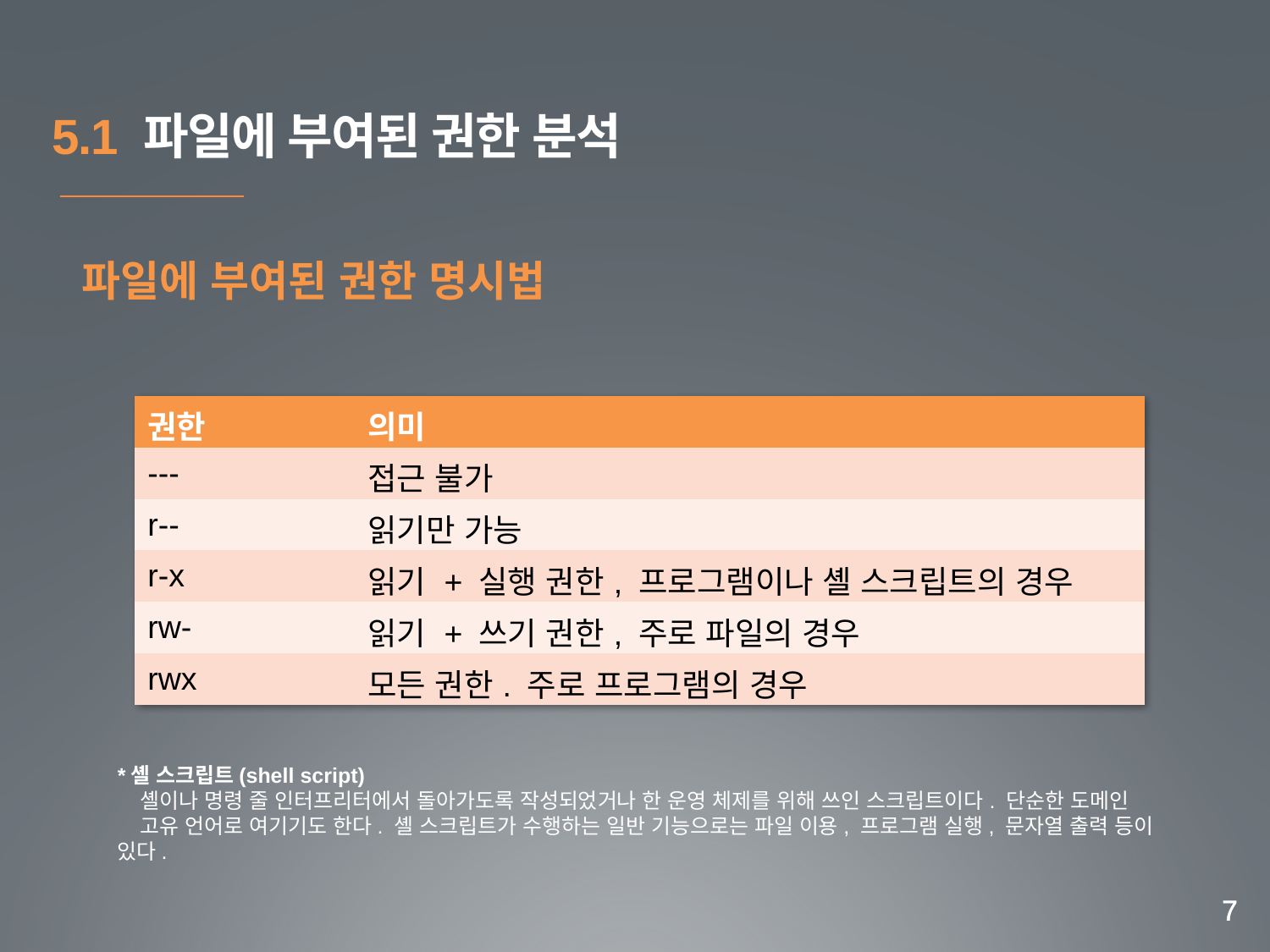

5.1 파일에 부여된 권한 분석
파일에 부여된 권한 명시법
| 권한 | 의미 |
| --- | --- |
| --- | 접근 불가 |
| r-- | 읽기만 가능 |
| r-x | 읽기 + 실행 권한, 프로그램이나 셸 스크립트의 경우 |
| rw- | 읽기 + 쓰기 권한, 주로 파일의 경우 |
| rwx | 모든 권한. 주로 프로그램의 경우 |
*셸 스크립트(shell script)
   셸이나 명령 줄 인터프리터에서 돌아가도록 작성되었거나 한 운영 체제를 위해 쓰인 스크립트이다. 단순한 도메인
   고유 언어로 여기기도 한다. 셸 스크립트가 수행하는 일반 기능으로는 파일 이용, 프로그램 실행, 문자열 출력 등이 있다.
7